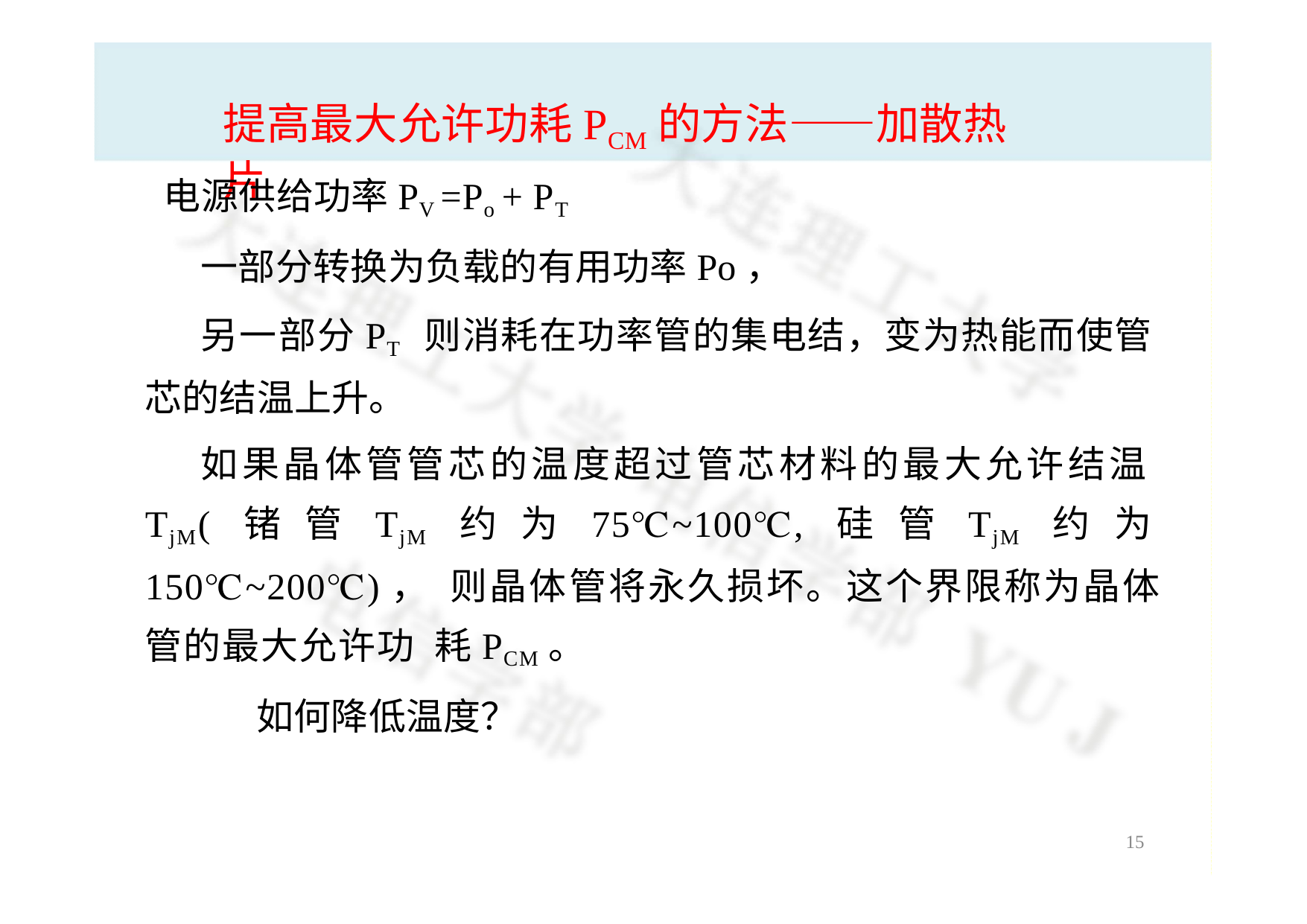

# 提高最大允许功耗PCM的方法——加散热片
电源供给功率PV =Po + PT
一部分转换为负载的有用功率Po，
另一部分PT 则消耗在功率管的集电结，变为热能而使管  芯的结温上升。
如果晶体管管芯的温度超过管芯材料的最大允许结温  TjM(锗管TjM约为75℃~100℃,硅管TjM约为150℃~200℃)，  则晶体管将永久损坏。这个界限称为晶体管的最大允许功  耗PCM。
如何降低温度？
15